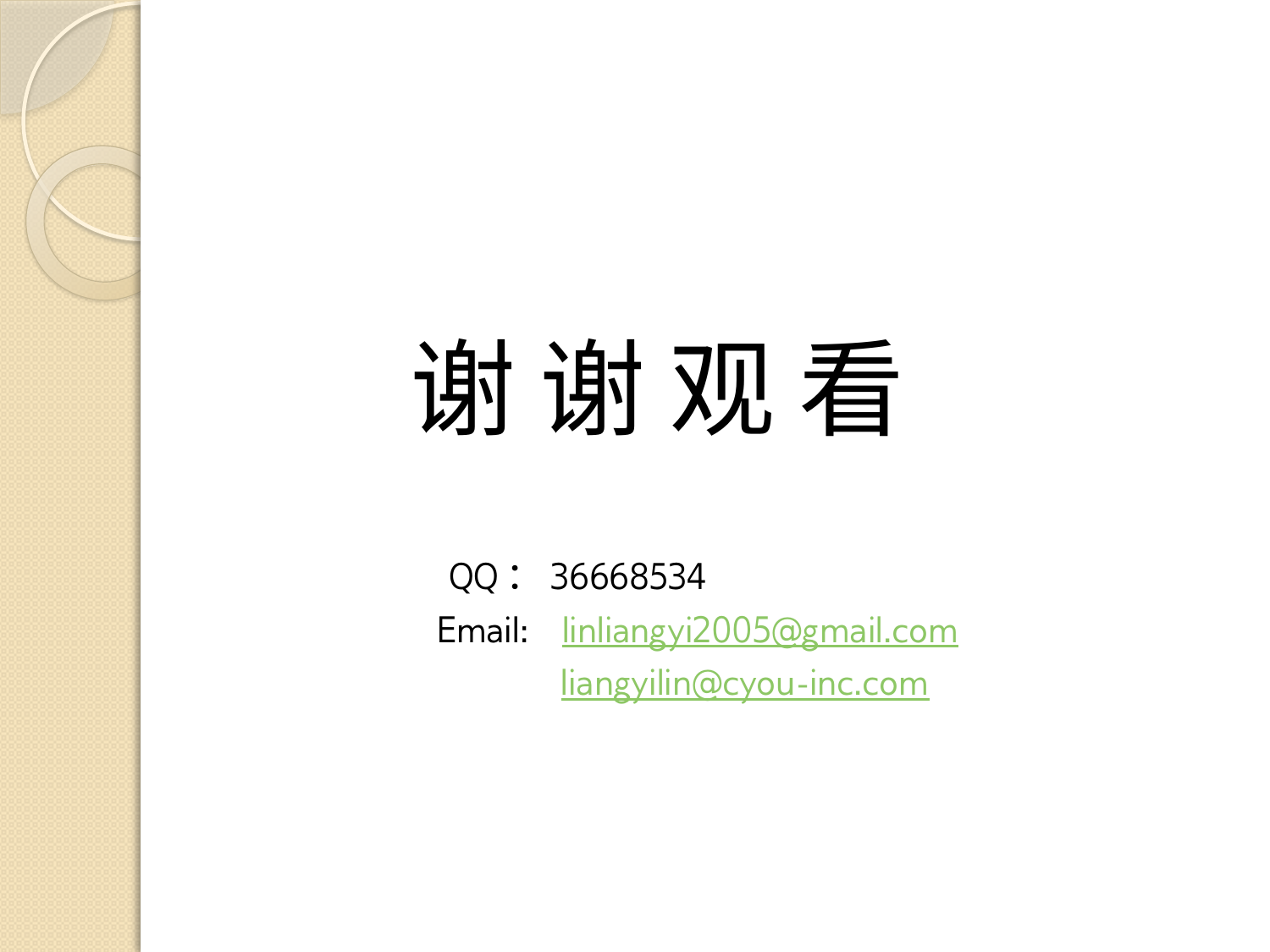

#
谢 谢 观 看
 QQ：36668534
Email:   linliangyi2005@gmail.com
           liangyilin@cyou-inc.com